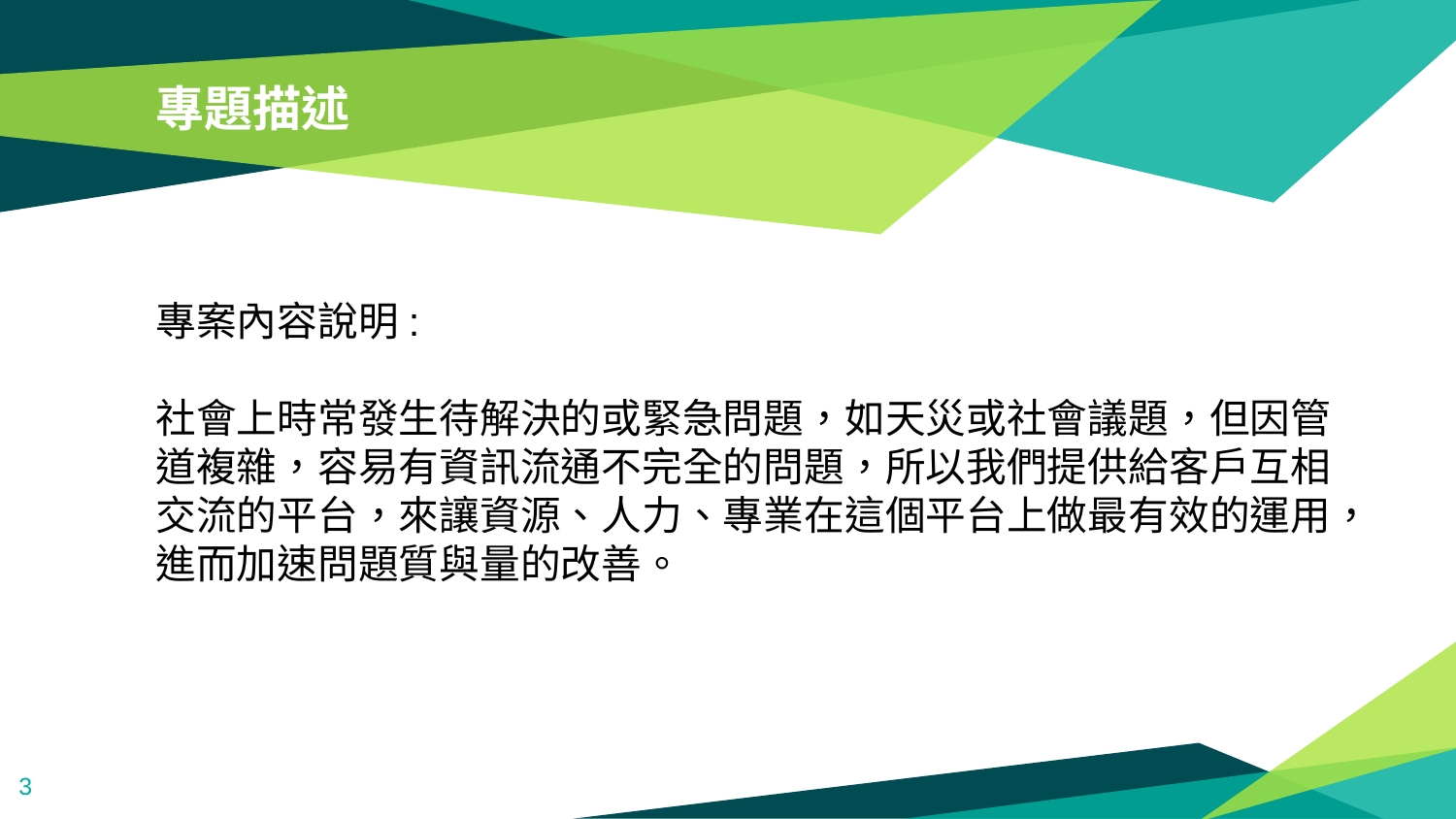

# 專題描述
專案內容說明:

社會上時常發生待解決的或緊急問題，如天災或社會議題，但因管道複雜，容易有資訊流通不完全的問題，所以我們提供給客戶互相交流的平台，來讓資源、人力、專業在這個平台上做最有效的運用，進而加速問題質與量的改善。
3